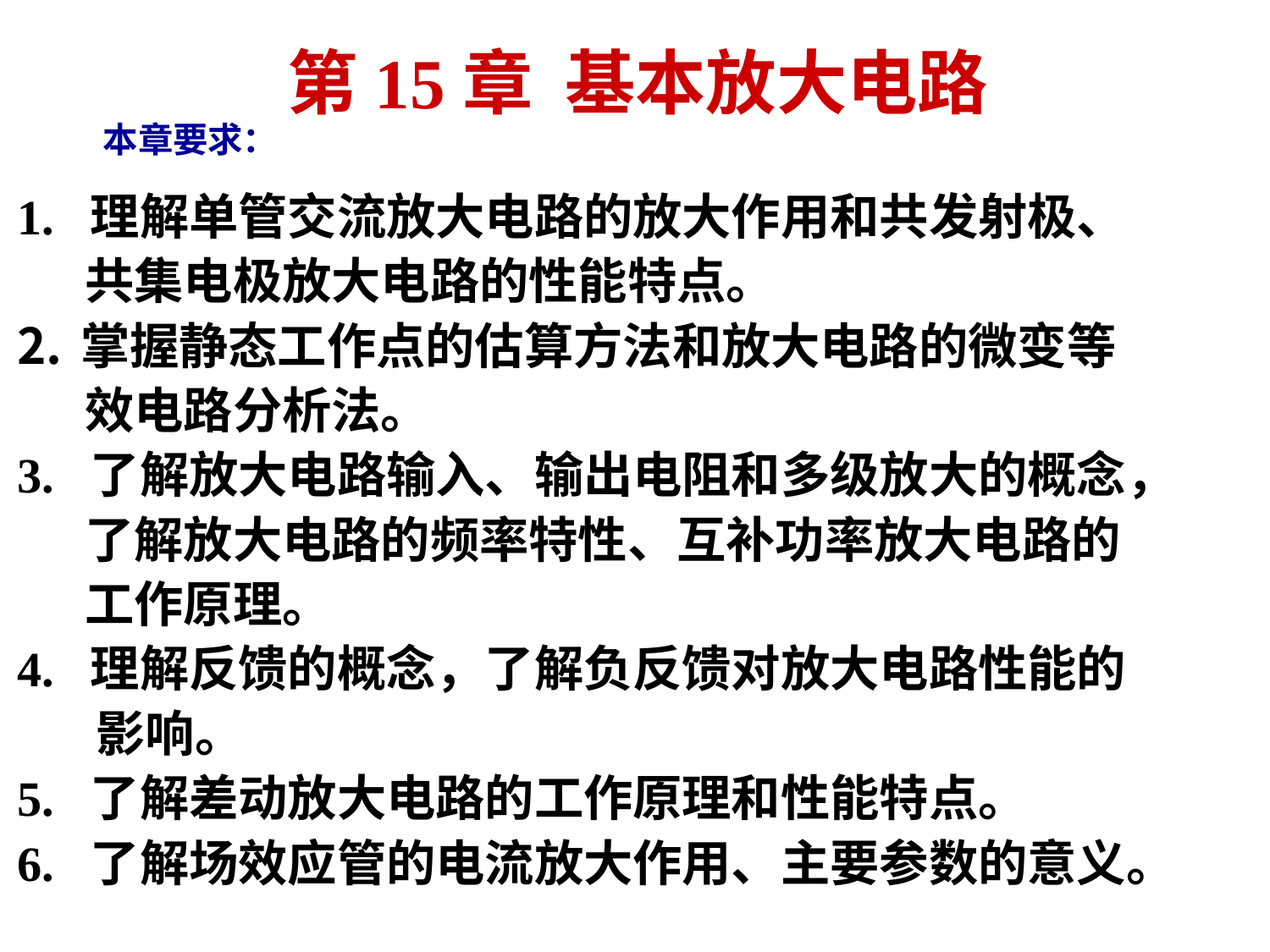

第15章  基本放大电路
# 本章要求：
1.  理解单管交流放大电路的放大作用和共发射极、
     共集电极放大电路的性能特点。
掌握静态工作点的估算方法和放大电路的微变等
     效电路分析法。
3.  了解放大电路输入、输出电阻和多级放大的概念，
     了解放大电路的频率特性、互补功率放大电路的
     工作原理。
4.  理解反馈的概念，了解负反馈对放大电路性能的
      影响。
5.  了解差动放大电路的工作原理和性能特点。
6.  了解场效应管的电流放大作用、主要参数的意义。